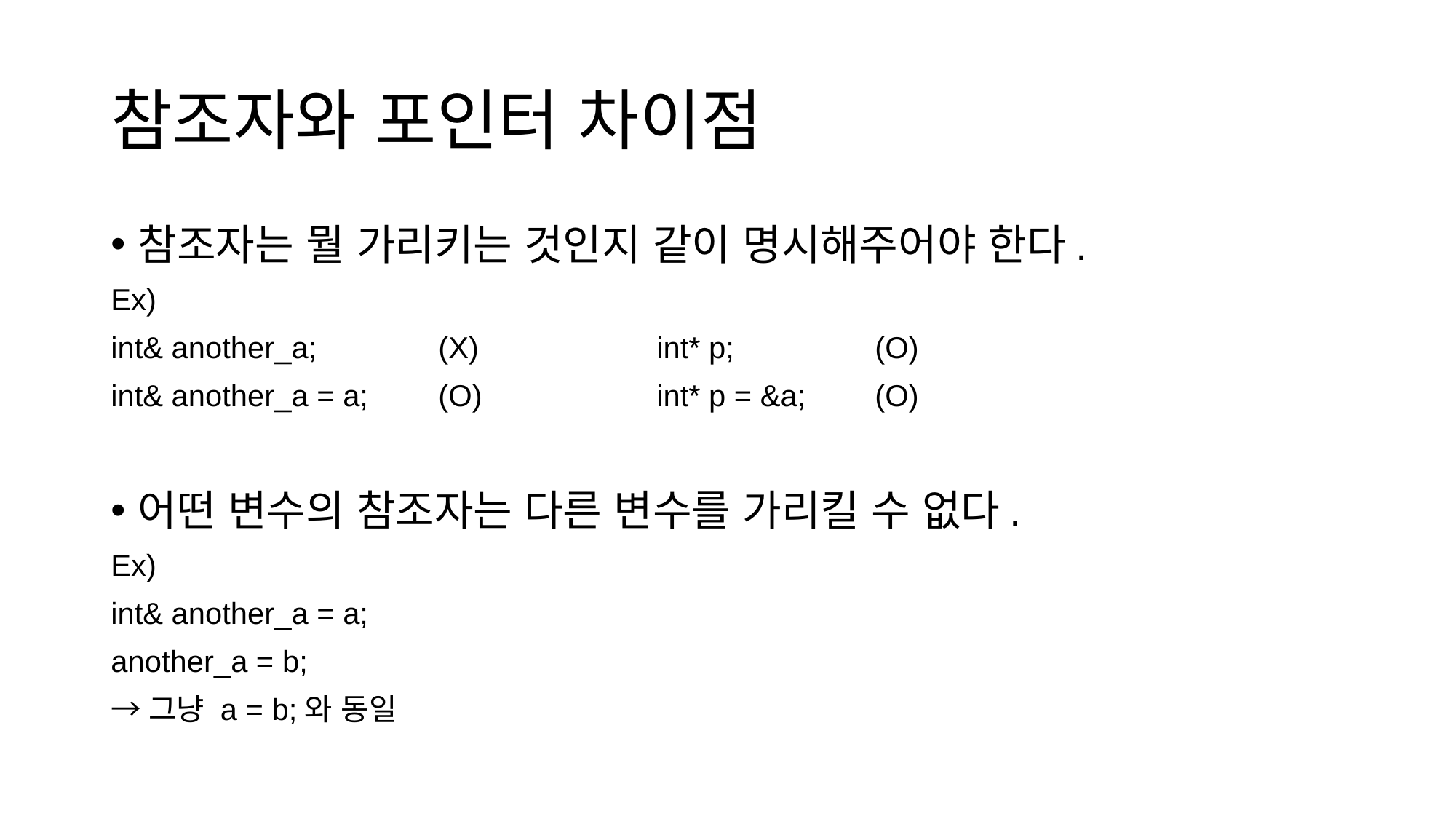

# 참조자와 포인터 차이점
참조자는 뭘 가리키는 것인지 같이 명시해주어야 한다.
Ex)
int& another_a;		(X)		int* p;		(O)
int& another_a = a;	(O)		int* p = &a;	(O)

어떤 변수의 참조자는 다른 변수를 가리킬 수 없다.
Ex)
int& another_a = a;
another_a = b;
→그냥 a = b;와 동일